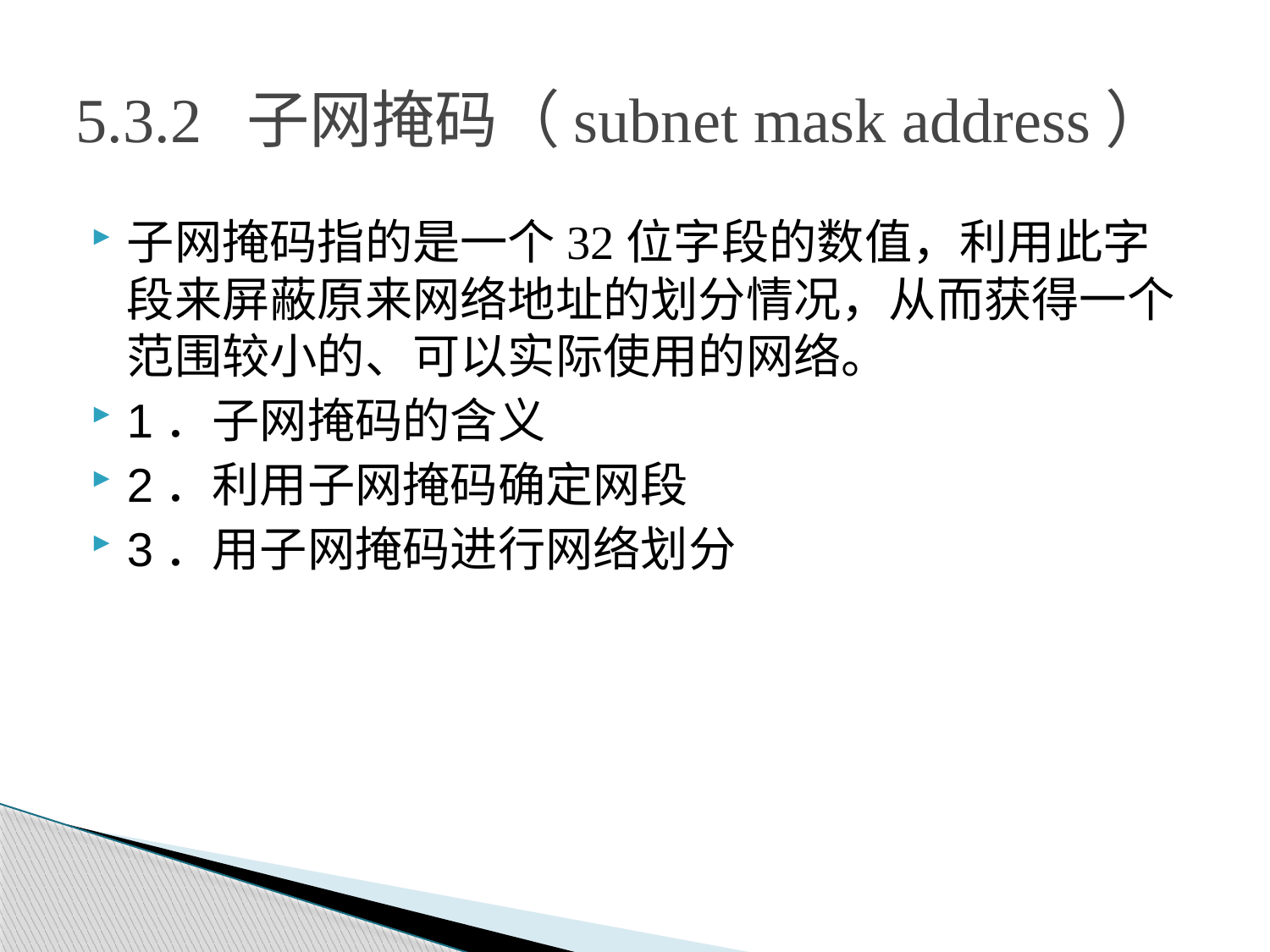

# 5.3.2  子网掩码（subnet mask address）
子网掩码指的是一个32位字段的数值，利用此字段来屏蔽原来网络地址的划分情况，从而获得一个范围较小的、可以实际使用的网络。
1．子网掩码的含义
2．利用子网掩码确定网段
3．用子网掩码进行网络划分